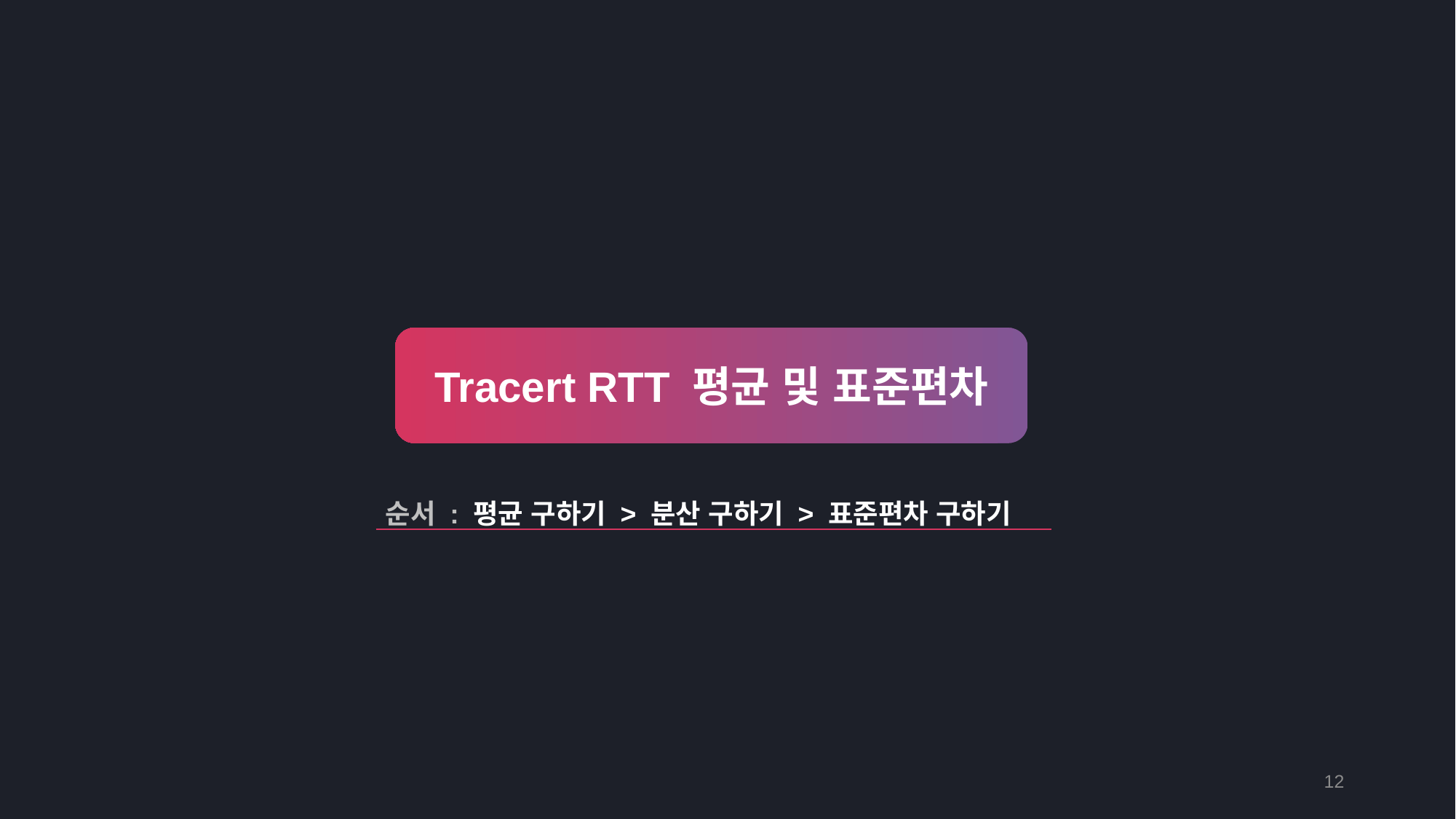

Tracert RTT 평균 및 표준편차
순서 : 평균 구하기 > 분산 구하기 > 표준편차 구하기
12